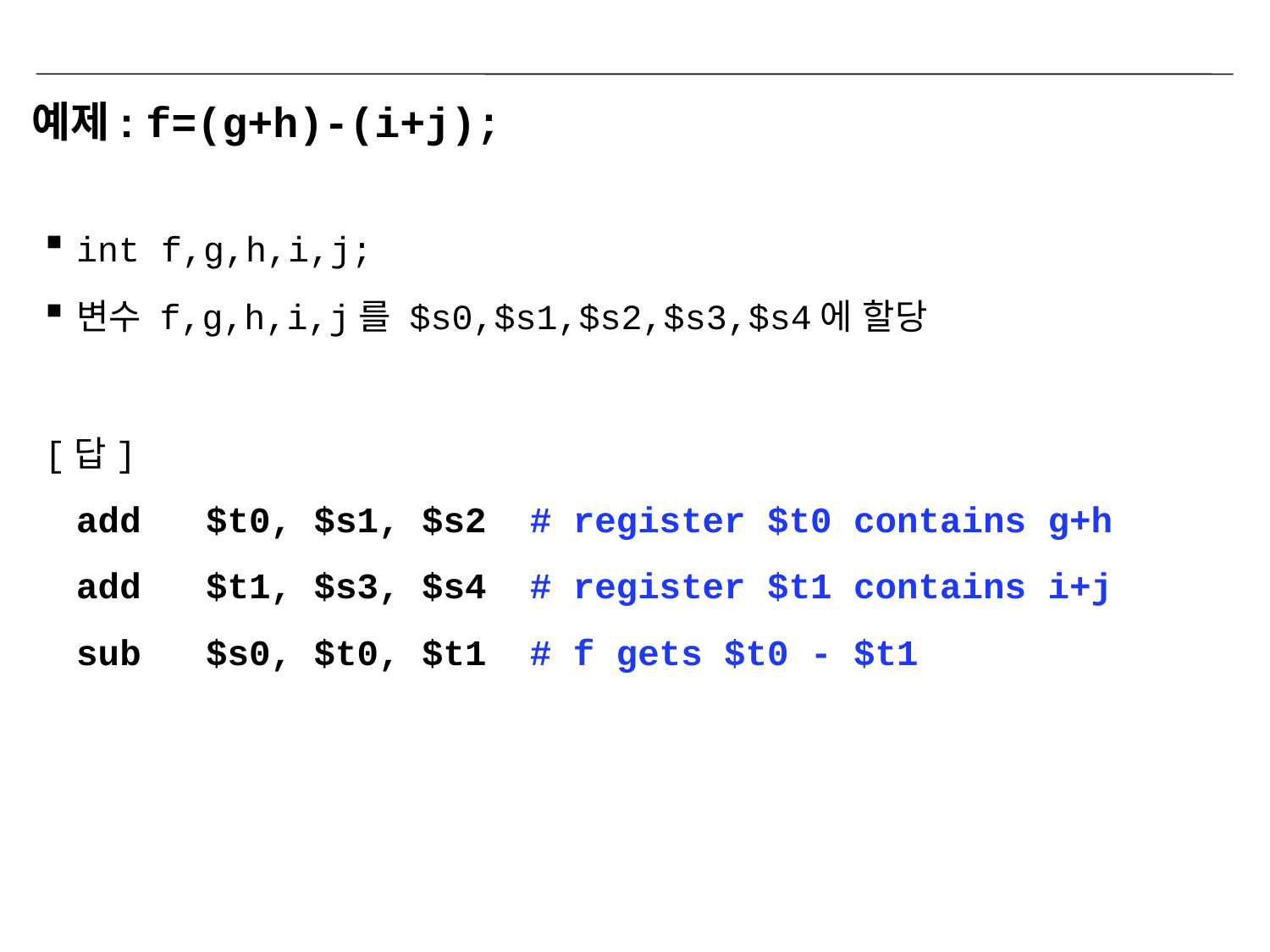

# 예제: f=(g+h)-(i+j);
int f,g,h,i,j;
변수 f,g,h,i,j를 $s0,$s1,$s2,$s3,$s4에 할당

[답]
add   $t0, $s1, $s2  # register $t0 contains g+h
add   $t1, $s3, $s4  # register $t1 contains i+j
sub   $s0, $t0, $t1  # f gets $t0 - $t1